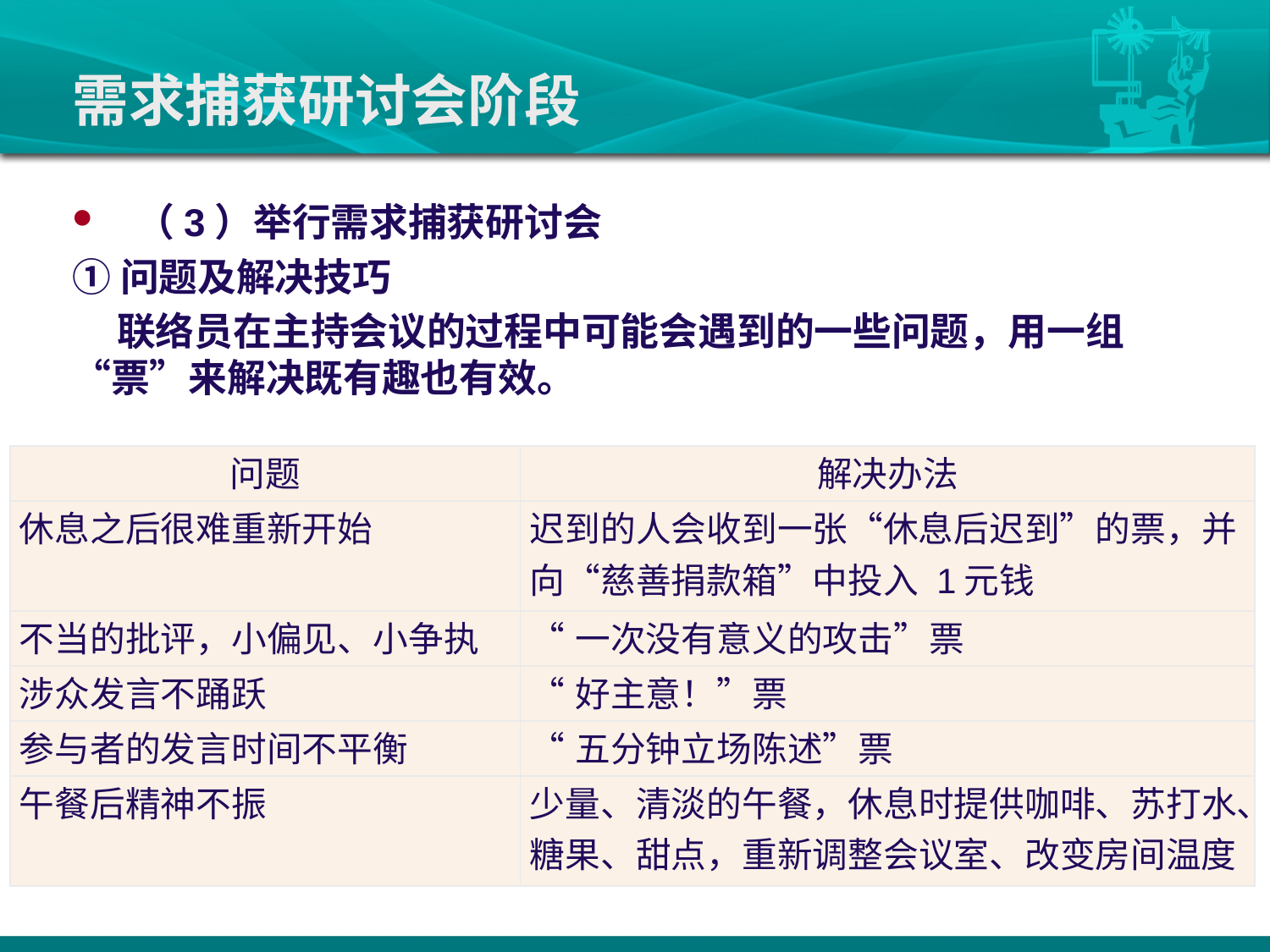

# 需求捕获研讨会阶段
（3）举行需求捕获研讨会
①问题及解决技巧
    联络员在主持会议的过程中可能会遇到的一些问题，用一组“票”来解决既有趣也有效。

| 问题 | 解决办法 |
| --- | --- |
| 休息之后很难重新开始 | 迟到的人会收到一张“休息后迟到”的票，并向“慈善捐款箱”中投入 1元钱 |
| 不当的批评，小偏见、小争执 | “一次没有意义的攻击”票 |
| 涉众发言不踊跃 | “好主意！”票 |
| 参与者的发言时间不平衡 | “五分钟立场陈述”票 |
| 午餐后精神不振 | 少量、清淡的午餐，休息时提供咖啡、苏打水、糖果、甜点，重新调整会议室、改变房间温度 |